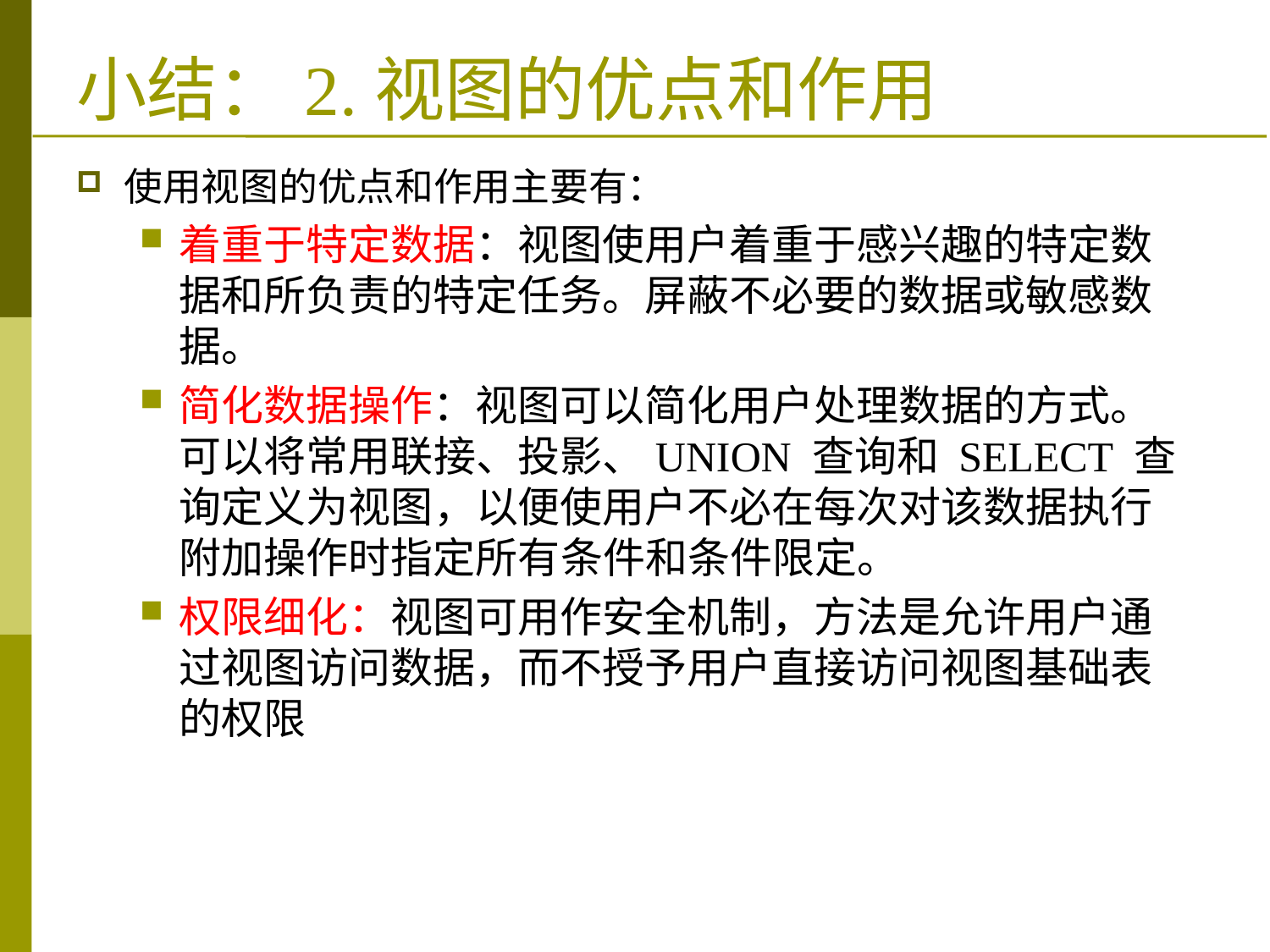

# 小结：2.视图的优点和作用
使用视图的优点和作用主要有：
着重于特定数据：视图使用户着重于感兴趣的特定数据和所负责的特定任务。屏蔽不必要的数据或敏感数据。
简化数据操作：视图可以简化用户处理数据的方式。可以将常用联接、投影、UNION 查询和 SELECT 查询定义为视图，以便使用户不必在每次对该数据执行附加操作时指定所有条件和条件限定。
权限细化：视图可用作安全机制，方法是允许用户通过视图访问数据，而不授予用户直接访问视图基础表的权限